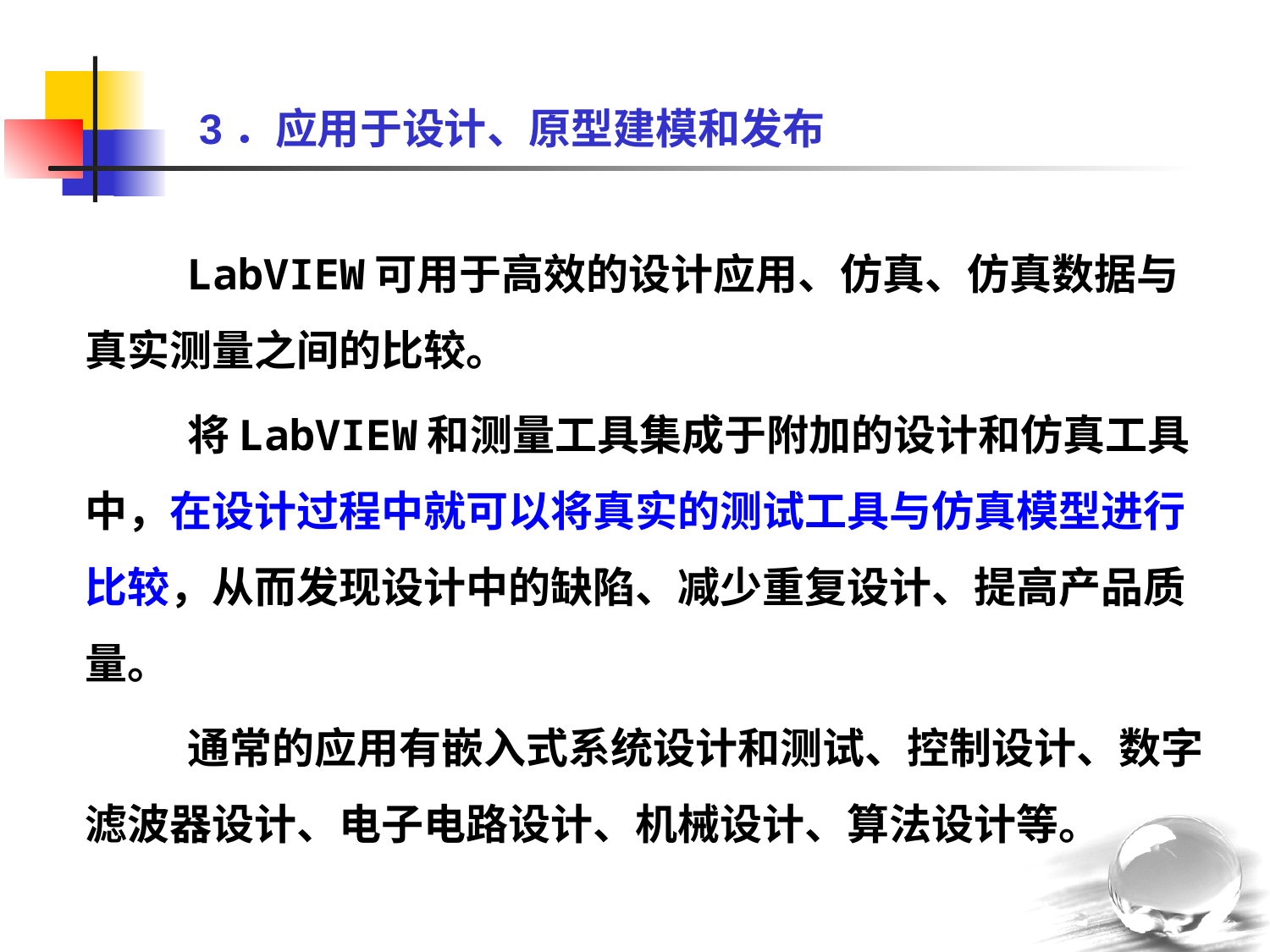

3．应用于设计、原型建模和发布
LabVIEW可用于高效的设计应用、仿真、仿真数据与真实测量之间的比较。
将LabVIEW和测量工具集成于附加的设计和仿真工具中，在设计过程中就可以将真实的测试工具与仿真模型进行比较，从而发现设计中的缺陷、减少重复设计、提高产品质量。
通常的应用有嵌入式系统设计和测试、控制设计、数字滤波器设计、电子电路设计、机械设计、算法设计等。